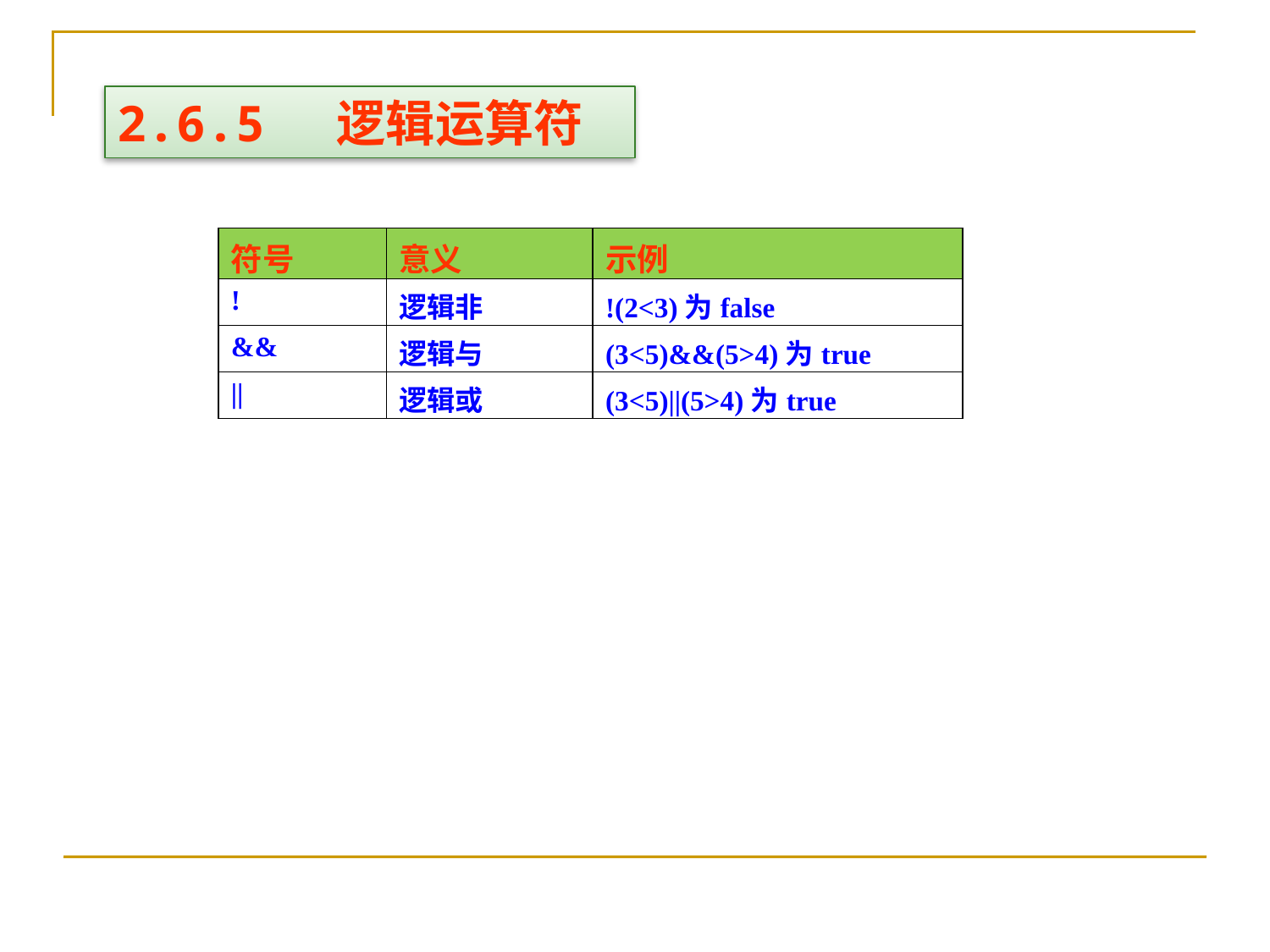

2.6.5  逻辑运算符
| 符号 | 意义 | 示例 |
| --- | --- | --- |
| ! | 逻辑非 | !(2<3)为false |
| && | 逻辑与 | (3<5)&&(5>4)为true |
| || | 逻辑或 | (3<5)||(5>4)为true |